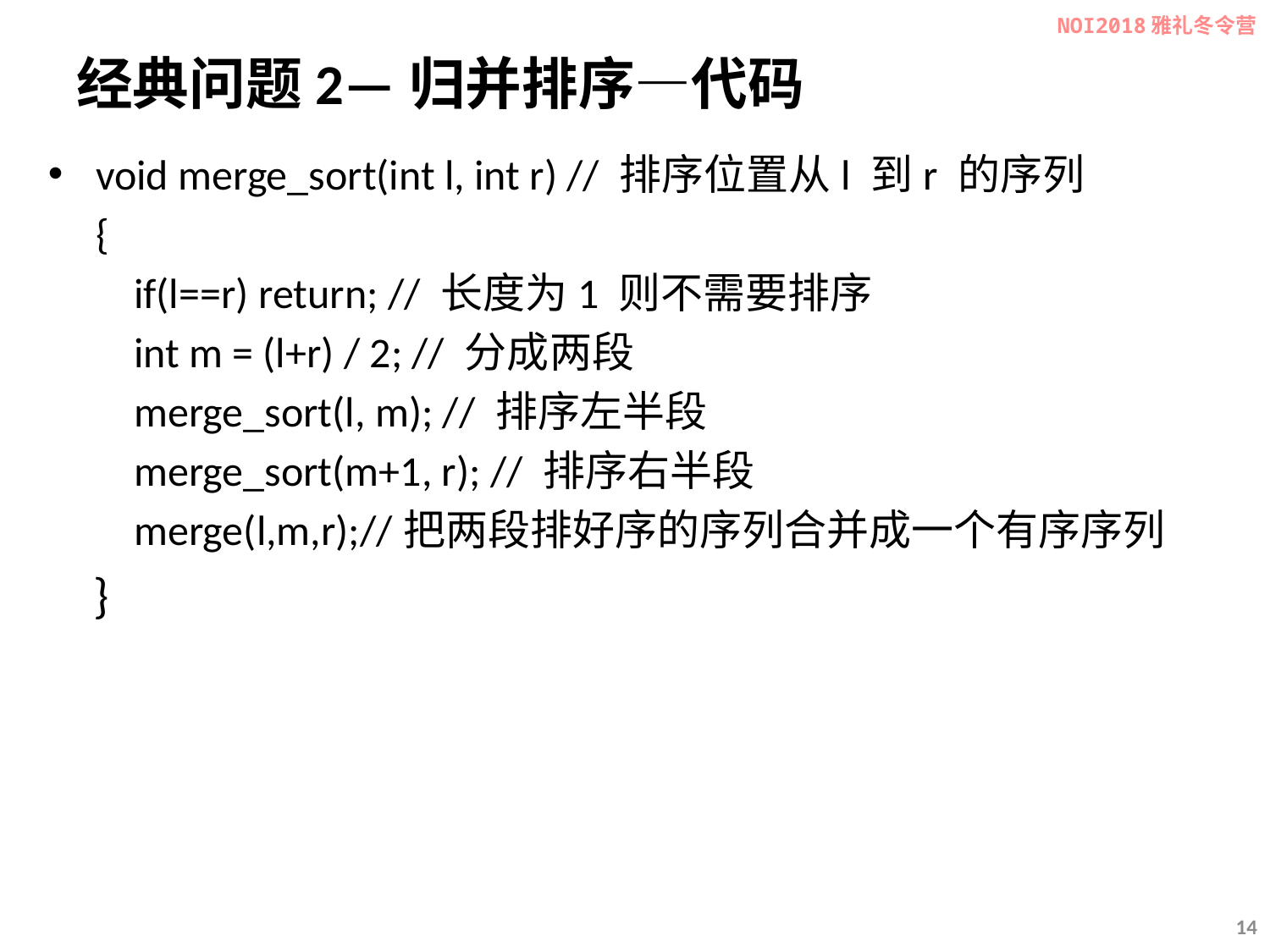

NOI2018雅礼冬令营
# 经典问题2—归并排序—代码
void merge_sort(int l, int r) // 排序位置从l 到r 的序列
     {
         if(l==r) return; // 长度为1 则不需要排序
         int m = (l+r) / 2; // 分成两段
         merge_sort(l, m); // 排序左半段
         merge_sort(m+1, r); // 排序右半段
         merge(l,m,r);//把两段排好序的序列合并成一个有序序列
    }
14